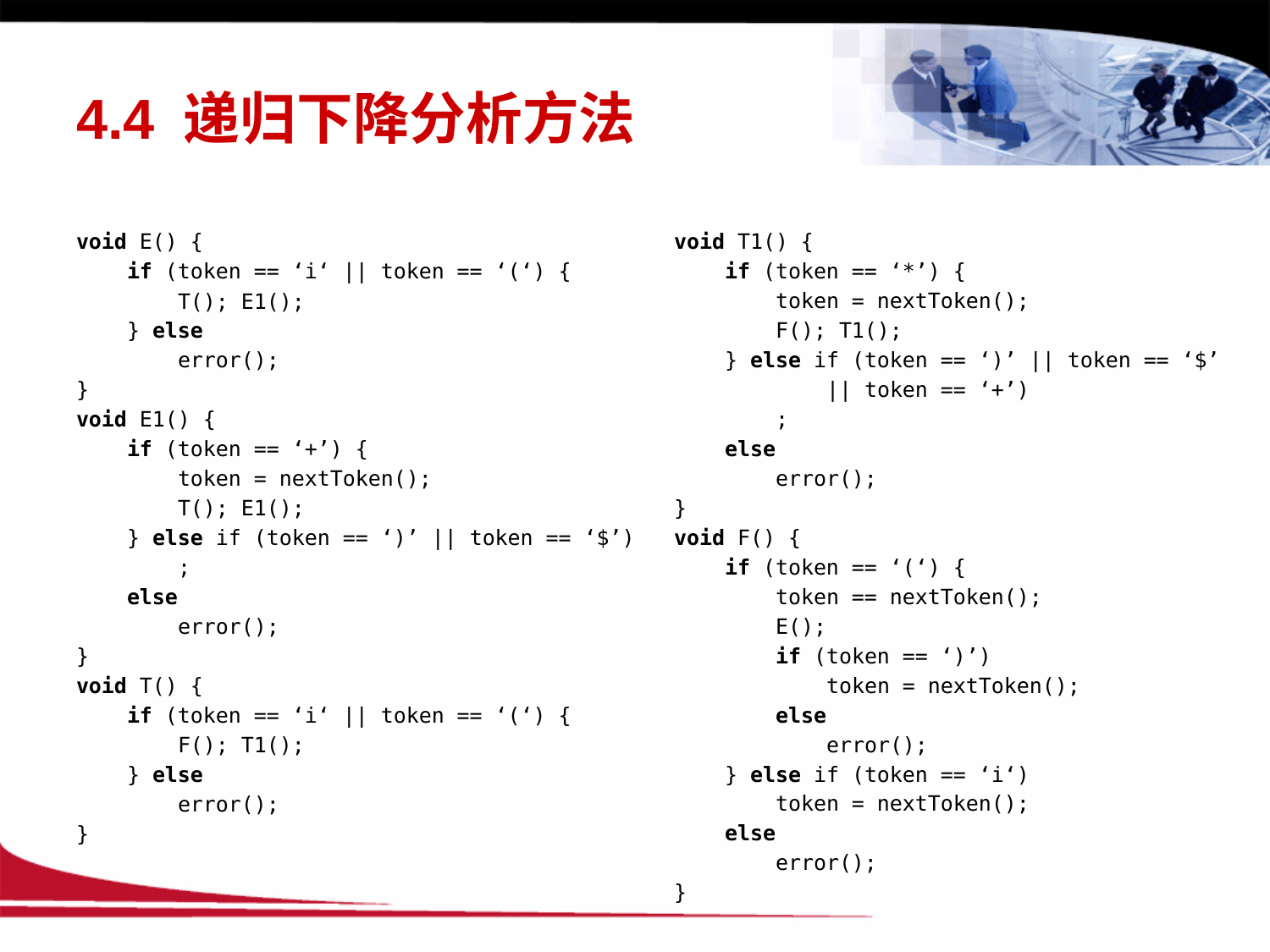

# 4.4 递归下降分析方法
void E() {
    if (token == ‘i‘ || token == ‘(‘) {
        T(); E1();
    } else
        error();
}
void E1() {
    if (token == ‘+’) {
        token = nextToken();
        T(); E1();
    } else if (token == ‘)’ || token == ‘$’)
        ;
    else
        error();
}
void T() {
    if (token == ‘i‘ || token == ‘(‘) {
        F(); T1();
    } else
        error();
}
void T1() {
    if (token == ‘*’) {
        token = nextToken();
        F(); T1();
    } else if (token == ‘)’ || token == ‘$’
            || token == ‘+’)
        ;
    else
        error();
}
void F() {
    if (token == ‘(‘) {
        token == nextToken();
        E();
        if (token == ‘)’)
            token = nextToken();
        else
            error();
    } else if (token == ‘i‘)
        token = nextToken();
    else
        error();
}